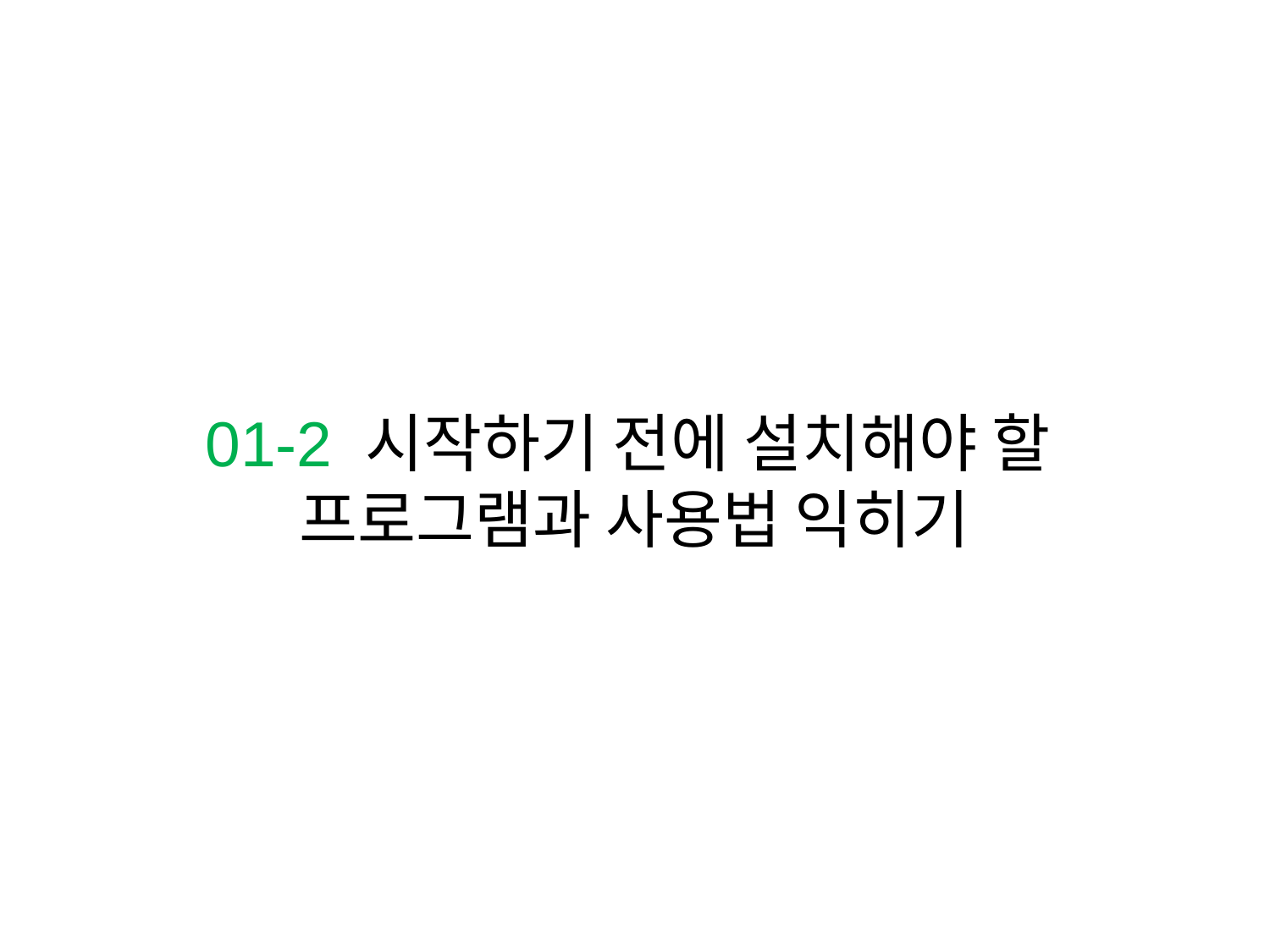

01-2 시작하기 전에 설치해야 할
프로그램과 사용법 익히기